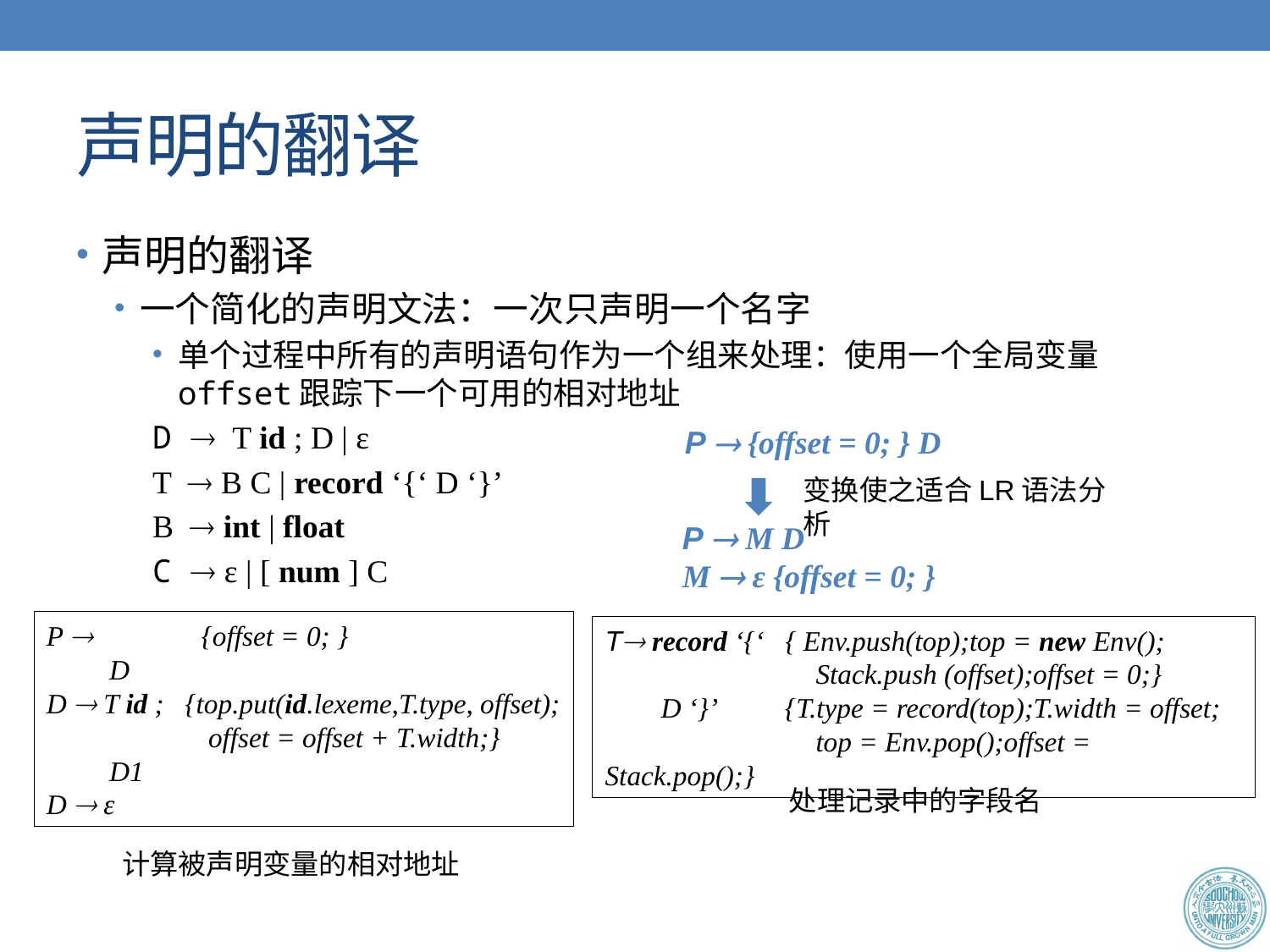

# 声明的翻译
声明的翻译
一个简化的声明文法：一次只声明一个名字
单个过程中所有的声明语句作为一个组来处理：使用一个全局变量offset跟踪下一个可用的相对地址
D →  T id ; D | ε
T  → B C | record ‘{‘ D ‘}’
B  → int | float
C → ε | [ num ] C

P → {offset = 0; } D
变换使之适合LR语法分析

P → M D
M → ε {offset = 0; }
P → 	    {offset = 0; }
         D
D → T id ;   {top.put(id.lexeme,T.type, offset);
	     offset = offset + T.width;}
         D1
D → ε
T→ record ‘{‘   { Env.push(top);top = new Env();
	            Stack.push (offset);offset = 0;}
        D ‘}’          {T.type = record(top);T.width = offset;
	            top = Env.pop();offset = Stack.pop();}
处理记录中的字段名
计算被声明变量的相对地址